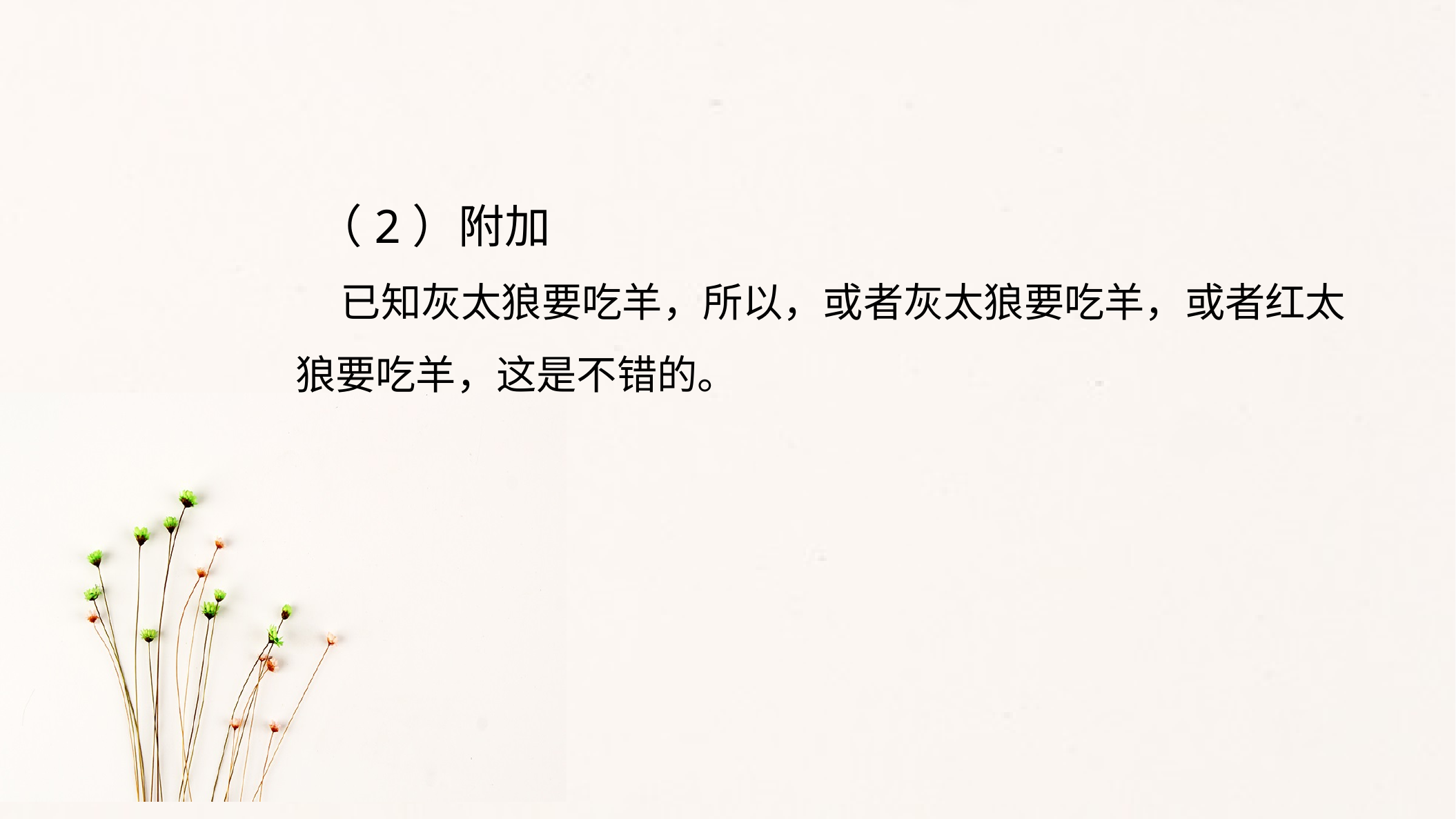

（2）附加
    已知灰太狼要吃羊，所以，或者灰太狼要吃羊，或者红太狼要吃羊，这是不错的。